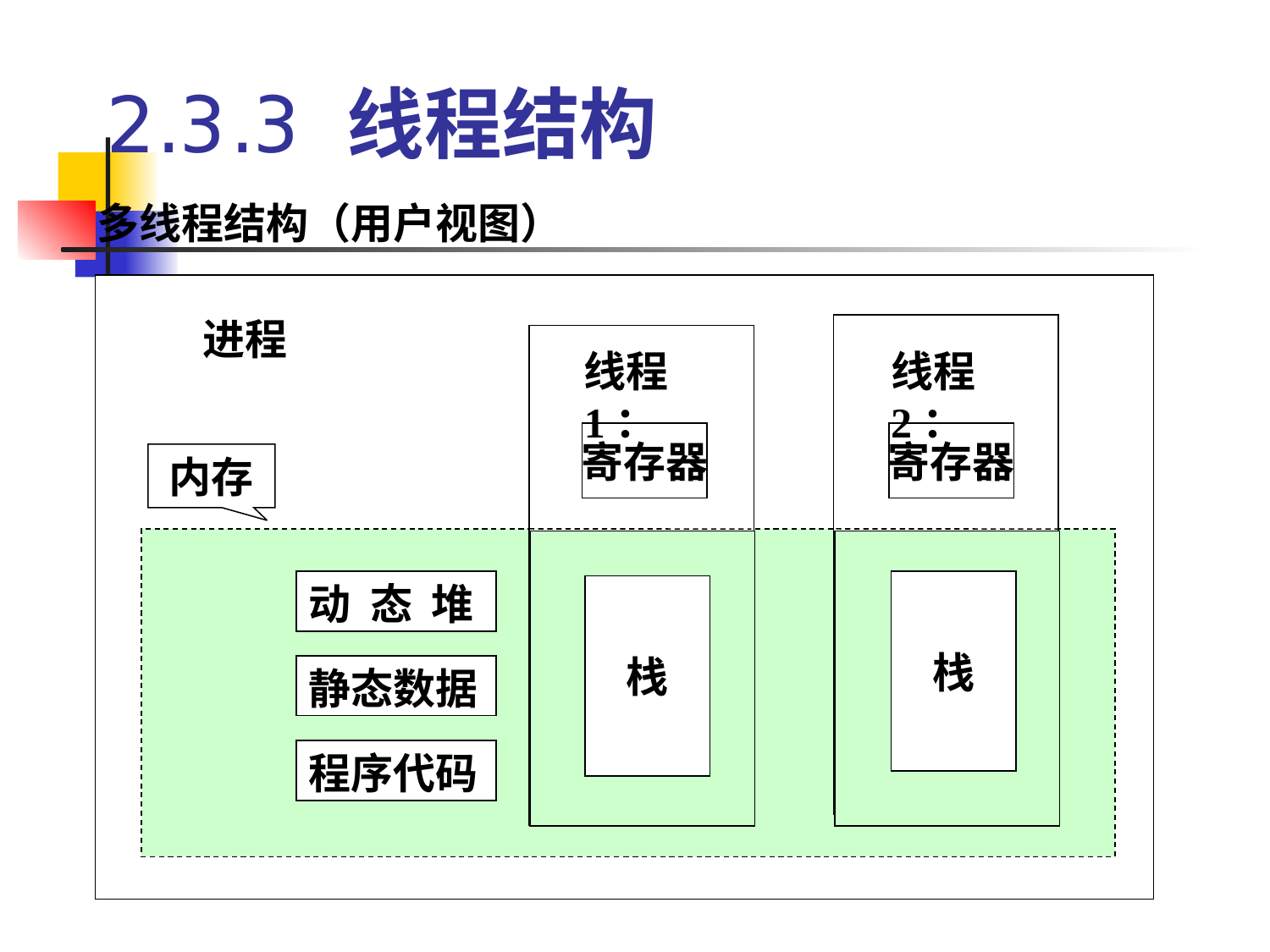

# 2.3.3 线程结构
多线程结构（用户视图）

进程

线程1：
线程2：
寄存器
寄存器
内存

动  态  堆
栈
栈
静态数据
程序代码